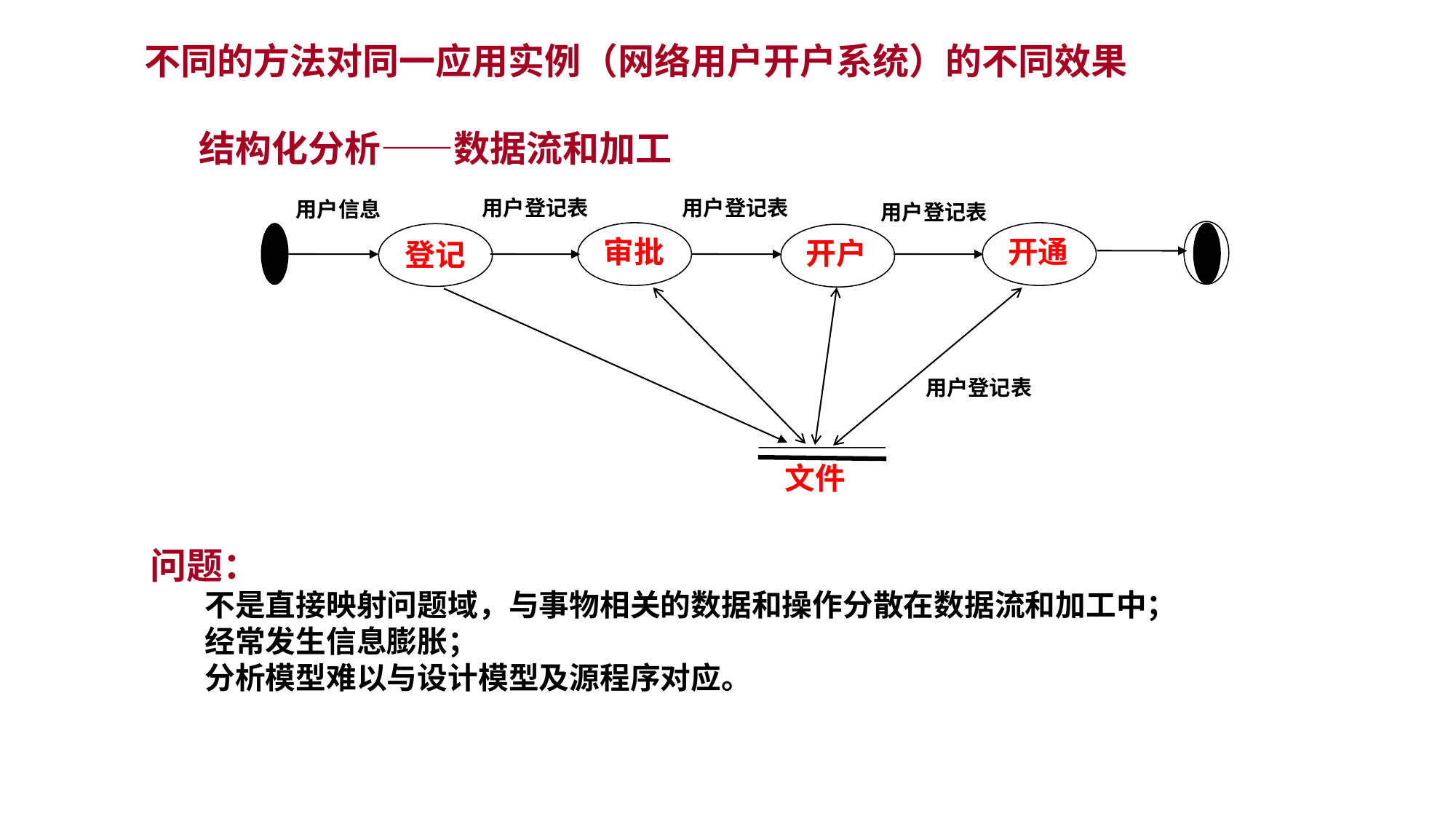

不同的方法对同一应用实例（网络用户开户系统）的不同效果

结构化分析——数据流和加工
用户登记表
用户登记表
用户信息
用户登记表

审批
开通
开户
登记

用户登记表

文件
问题：
不是直接映射问题域，与事物相关的数据和操作分散在数据流和加工中；
经常发生信息膨胀；
分析模型难以与设计模型及源程序对应。